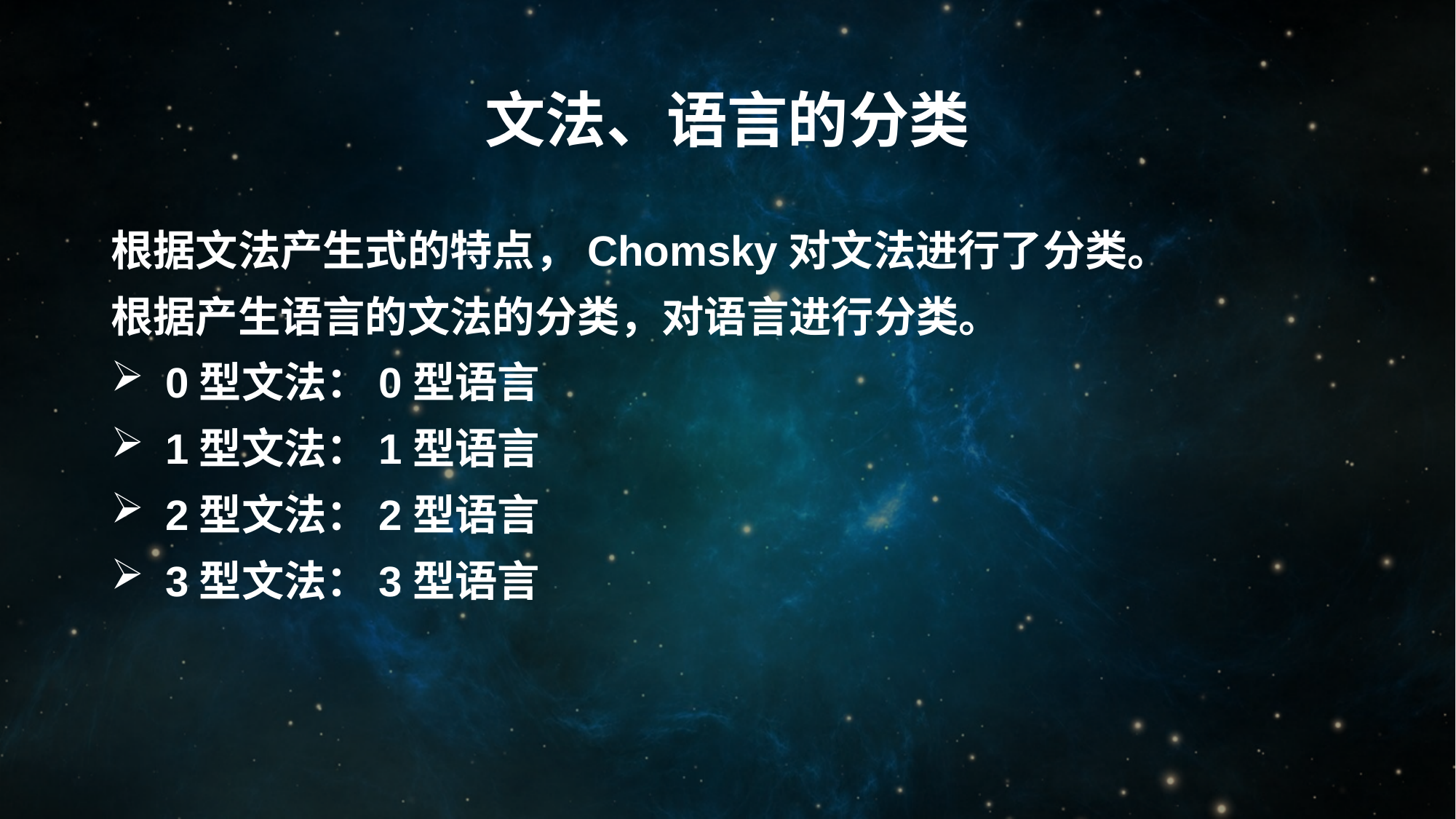

# 文法、语言的分类
根据文法产生式的特点，Chomsky对文法进行了分类。
根据产生语言的文法的分类，对语言进行分类。
0型文法：0型语言
1型文法：1型语言
2型文法：2型语言
3型文法：3型语言